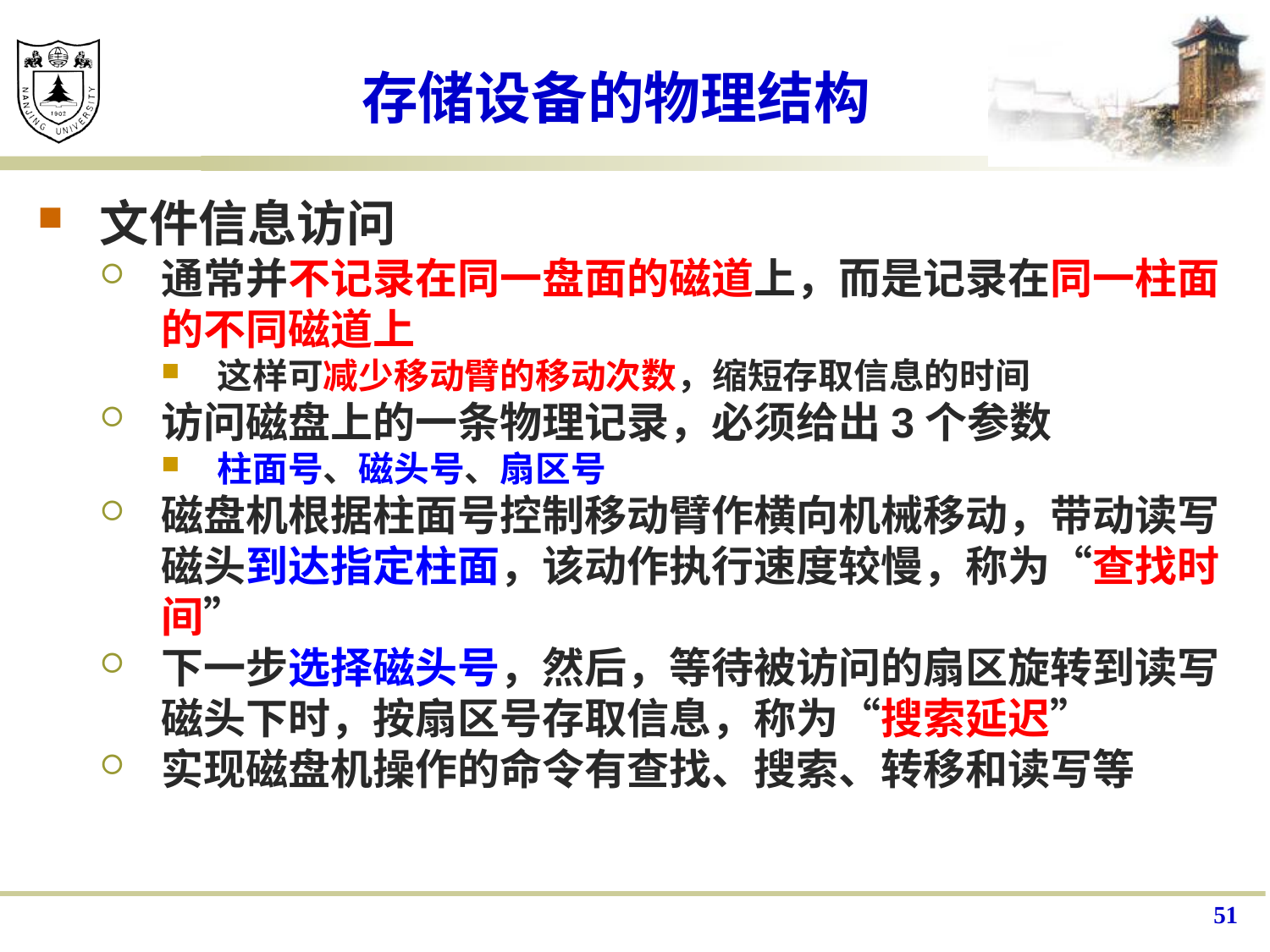

# 存储设备的物理结构
文件信息访问
通常并不记录在同一盘面的磁道上，而是记录在同一柱面的不同磁道上
这样可减少移动臂的移动次数，缩短存取信息的时间
访问磁盘上的一条物理记录，必须给出3个参数
柱面号、磁头号、扇区号
磁盘机根据柱面号控制移动臂作横向机械移动，带动读写磁头到达指定柱面，该动作执行速度较慢，称为“查找时间”
下一步选择磁头号，然后，等待被访问的扇区旋转到读写磁头下时，按扇区号存取信息，称为“搜索延迟”
实现磁盘机操作的命令有查找、搜索、转移和读写等
51